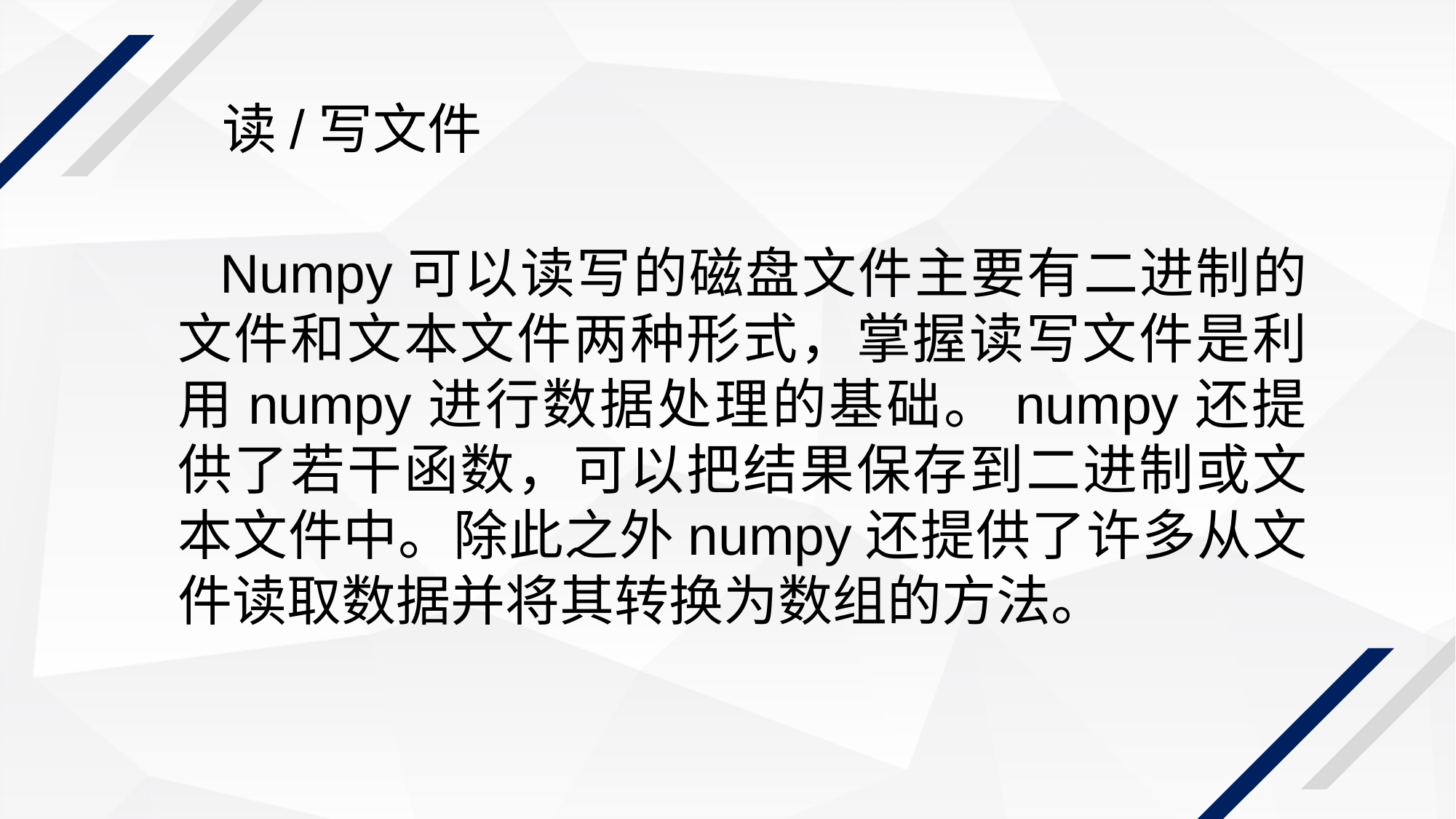

读/写文件
Numpy可以读写的磁盘文件主要有二进制的文件和文本文件两种形式，掌握读写文件是利用numpy进行数据处理的基础。numpy还提供了若干函数，可以把结果保存到二进制或文本文件中。除此之外numpy还提供了许多从文件读取数据并将其转换为数组的方法。